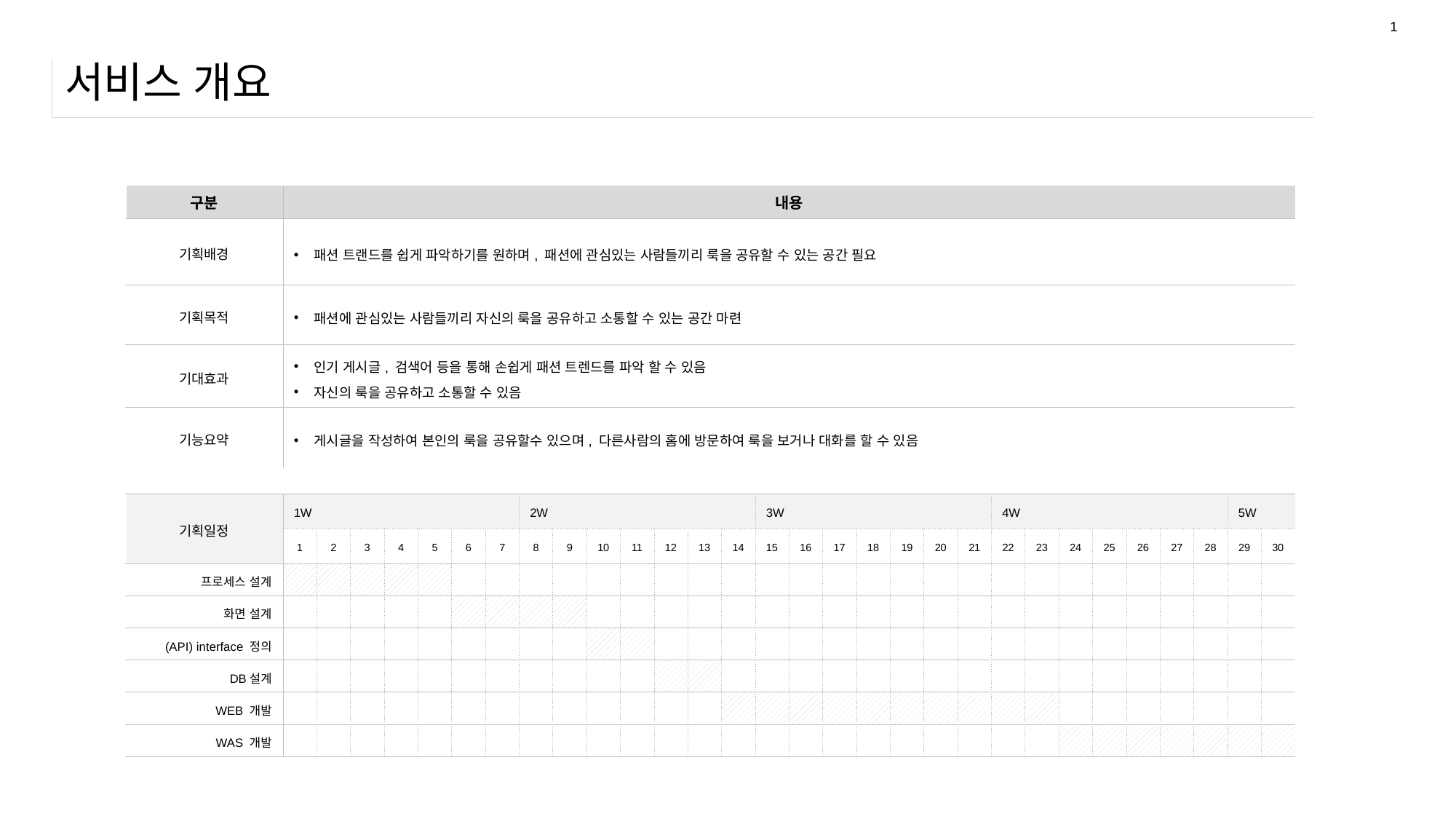

1
# 서비스 개요
| 구분 | 내용 |  |  |  |  |  |  |  |  |  |  |  |  |  |  |  |  |  |  |  |  |  |  |  |  |  |  |  |  |  |
| --- | --- | --- | --- | --- | --- | --- | --- | --- | --- | --- | --- | --- | --- | --- | --- | --- | --- | --- | --- | --- | --- | --- | --- | --- | --- | --- | --- | --- | --- | --- |
| 기획배경 | 패션 트랜드를 쉽게 파악하기를 원하며, 패션에 관심있는 사람들끼리 룩을 공유할 수 있는 공간 필요 |  |  |  |  |  |  |  |  |  |  |  |  |  |  |  |  |  |  |  |  |  |  |  |  |  |  |  |  |  |
| 기획목적 | 패션에 관심있는 사람들끼리 자신의 룩을 공유하고 소통할 수 있는 공간 마련 |  |  |  |  |  |  |  |  |  |  |  |  |  |  |  |  |  |  |  |  |  |  |  |  |  |  |  |  |  |
| 기대효과 | 인기 게시글, 검색어 등을 통해 손쉽게 패션 트렌드를 파악 할 수 있음 자신의 룩을 공유하고 소통할 수 있음 |  |  |  |  |  |  |  |  |  |  |  |  |  |  |  |  |  |  |  |  |  |  |  |  |  |  |  |  |  |
| 기능요약 | 게시글을 작성하여 본인의 룩을 공유할수 있으며, 다른사람의 홈에 방문하여 룩을 보거나 대화를 할 수 있음 |  |  |  |  |  |  |  |  |  |  |  |  |  |  |  |  |  |  |  |  |  |  |  |  |  |  |  |  |  |
|  |  |  |  |  |  |  |  |  |  |  |  |  |  |  |  |  |  |  |  |  |  |  |  |  |  |  |  |  |  |  |
| 기획일정 | 1W |  |  |  |  |  |  | 2W |  |  |  |  |  |  | 3W |  |  |  |  |  |  | 4W |  |  |  |  |  |  | 5W |  |
|  | 1 | 2 | 3 | 4 | 5 | 6 | 7 | 8 | 9 | 10 | 11 | 12 | 13 | 14 | 15 | 16 | 17 | 18 | 19 | 20 | 21 | 22 | 23 | 24 | 25 | 26 | 27 | 28 | 29 | 30 |
| 프로세스 설계 |  |  |  |  |  |  |  |  |  |  |  |  |  |  |  |  |  |  |  |  |  |  |  |  |  |  |  |  |  |  |
| 화면 설계 |  |  |  |  |  |  |  |  |  |  |  |  |  |  |  |  |  |  |  |  |  |  |  |  |  |  |  |  |  |  |
| (API) interface 정의 |  |  |  |  |  |  |  |  |  |  |  |  |  |  |  |  |  |  |  |  |  |  |  |  |  |  |  |  |  |  |
| DB설계 |  |  |  |  |  |  |  |  |  |  |  |  |  |  |  |  |  |  |  |  |  |  |  |  |  |  |  |  |  |  |
| WEB 개발 |  |  |  |  |  |  |  |  |  |  |  |  |  |  |  |  |  |  |  |  |  |  |  |  |  |  |  |  |  |  |
| WAS 개발 |  |  |  |  |  |  |  |  |  |  |  |  |  |  |  |  |  |  |  |  |  |  |  |  |  |  |  |  |  |  |